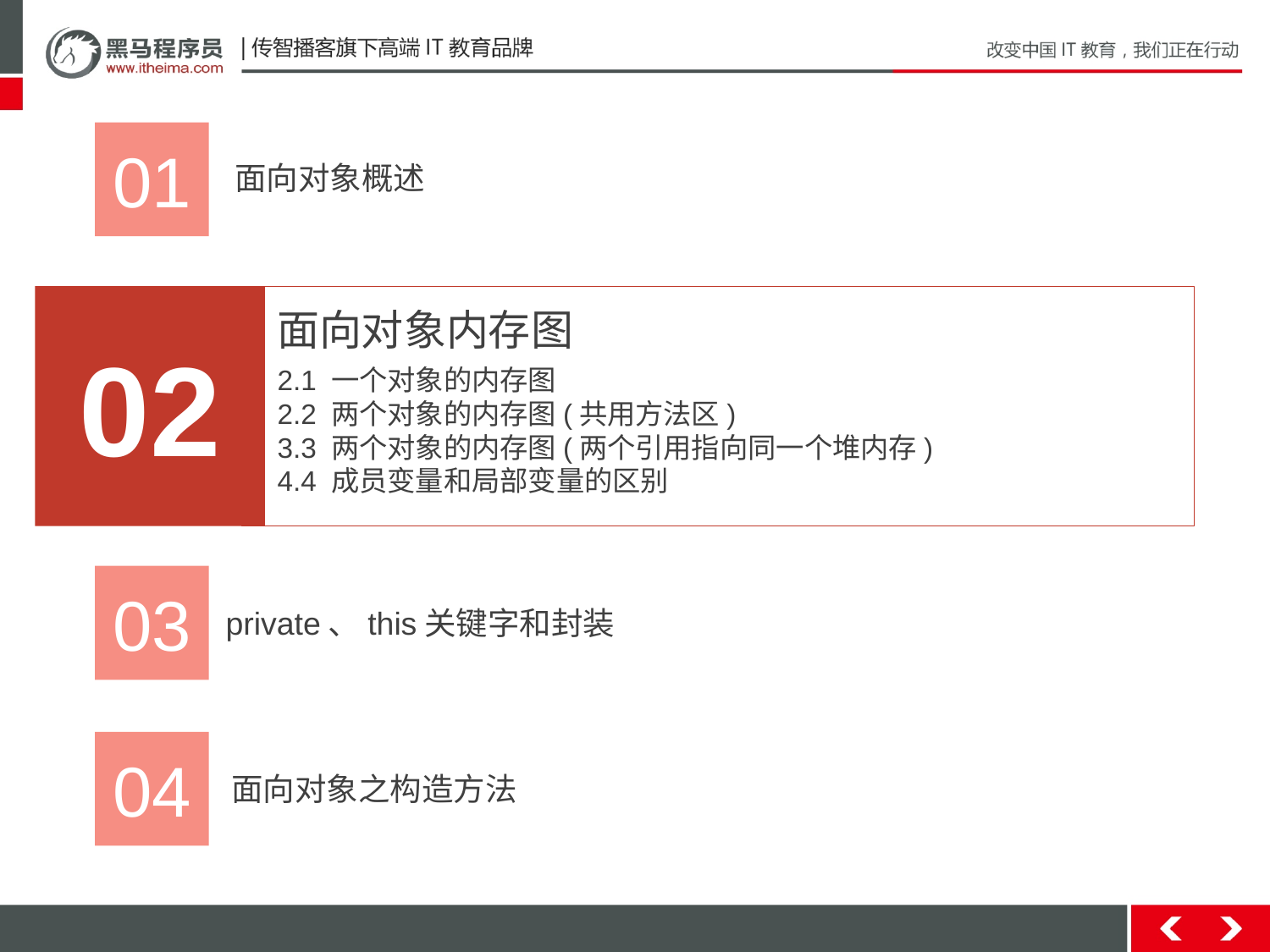

01
 面向对象概述

02

面向对象内存图
2.1 一个对象的内存图
2.2 两个对象的内存图(共用方法区)
3.3 两个对象的内存图(两个引用指向同一个堆内存)
4.4 成员变量和局部变量的区别

03
  private、this关键字和封装

04
  面向对象之构造方法